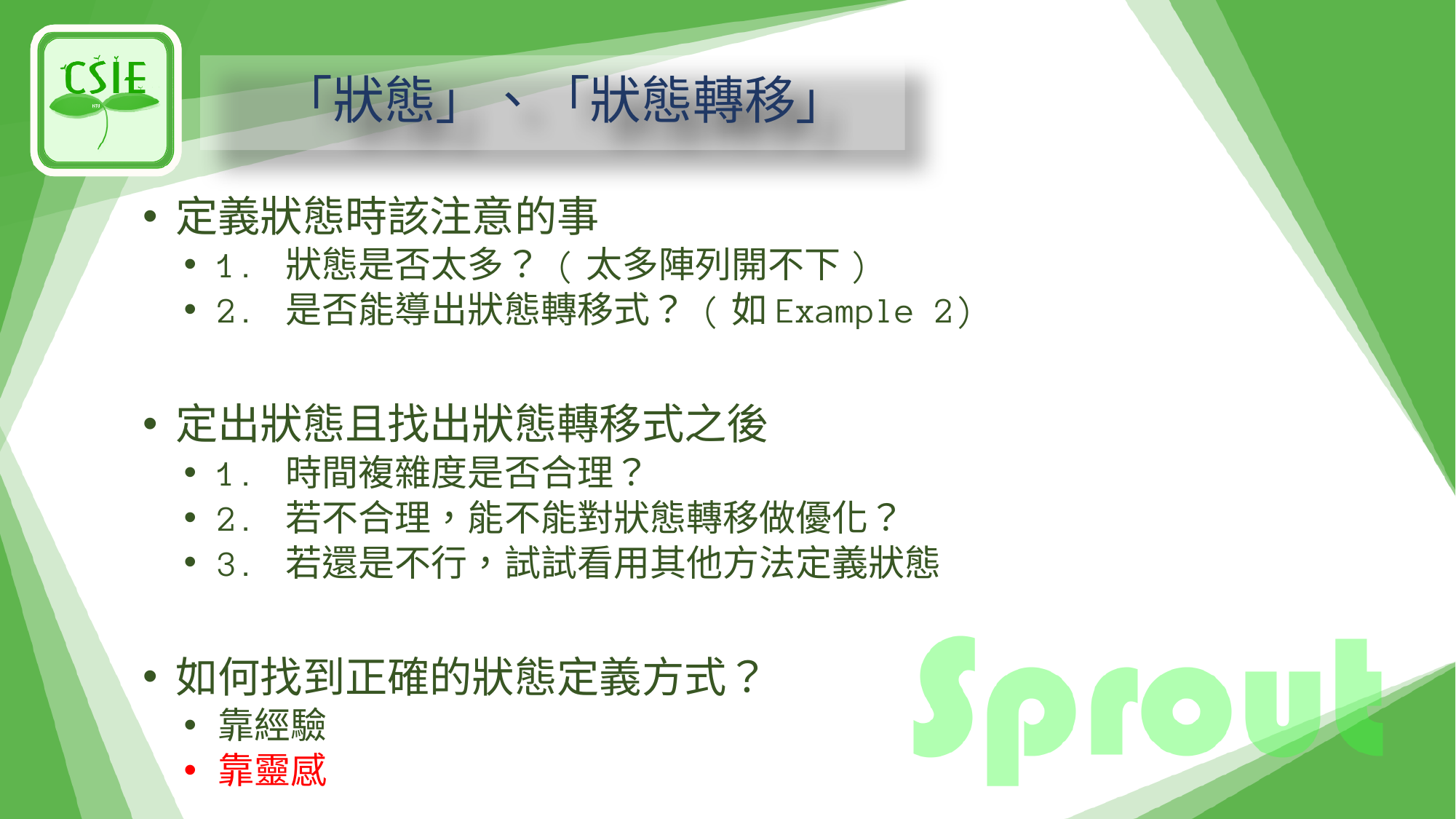

# 「狀態」、「狀態轉移」
定義狀態時該注意的事
1. 狀態是否太多？ (太多陣列開不下)
2. 是否能導出狀態轉移式？ (如Example 2)

定出狀態且找出狀態轉移式之後
1. 時間複雜度是否合理？
2. 若不合理，能不能對狀態轉移做優化？
3. 若還是不行，試試看用其他方法定義狀態

如何找到正確的狀態定義方式？
靠經驗
靠靈感